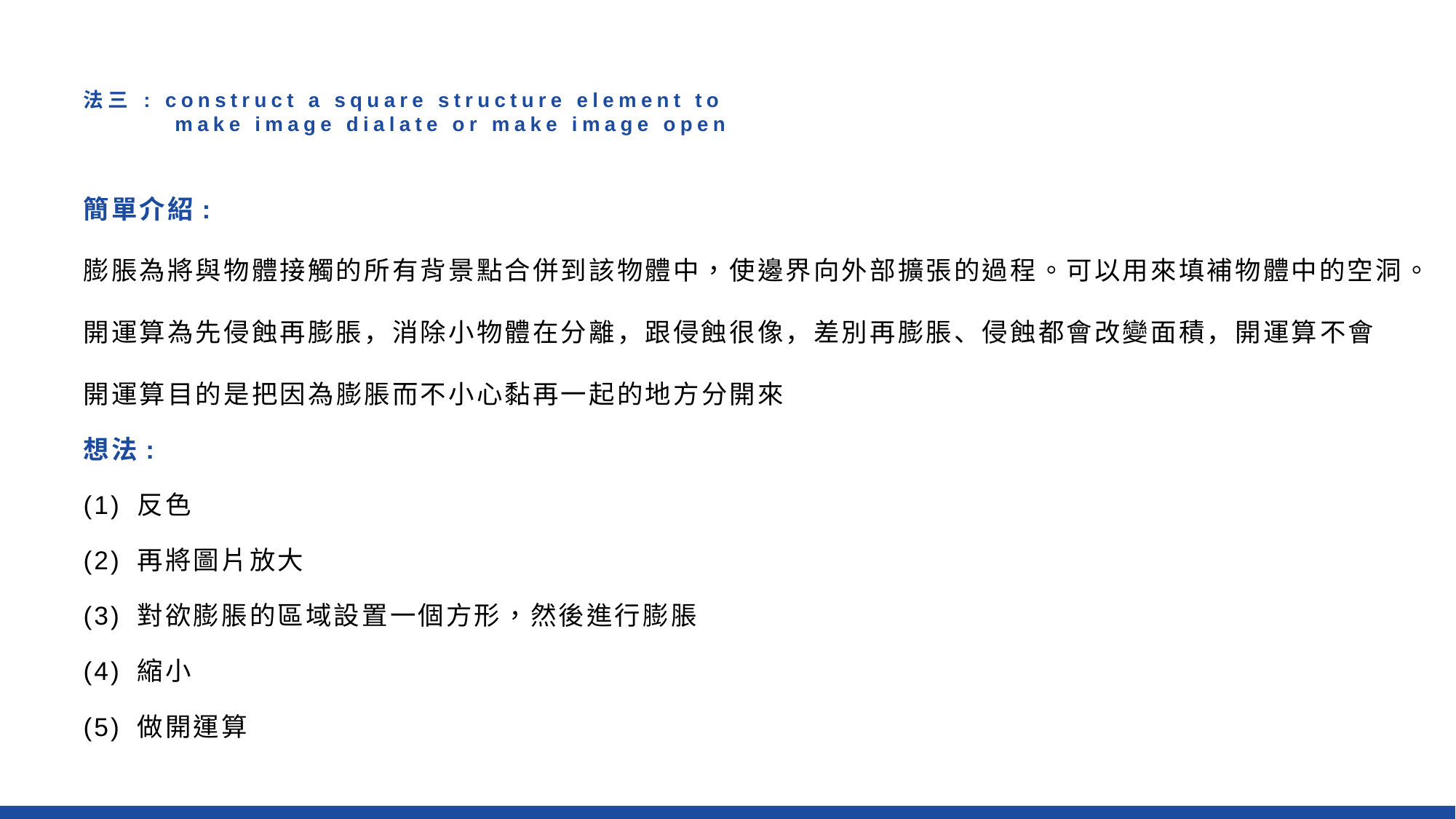

# 法三 : construct a square structure element to make image dialate or make image open
簡單介紹:
膨脹為將與物體接觸的所有背景點合併到該物體中，使邊界向外部擴張的過程。可以用來填補物體中的空洞。
開運算為先侵蝕再膨脹，消除小物體在分離，跟侵蝕很像，差別再膨脹、侵蝕都會改變面積，開運算不會
開運算目的是把因為膨脹而不小心黏再一起的地方分開來
想法:
(1) 反色
(2) 再將圖片放大
(3) 對欲膨脹的區域設置一個方形，然後進行膨脹
(4) 縮小
(5) 做開運算